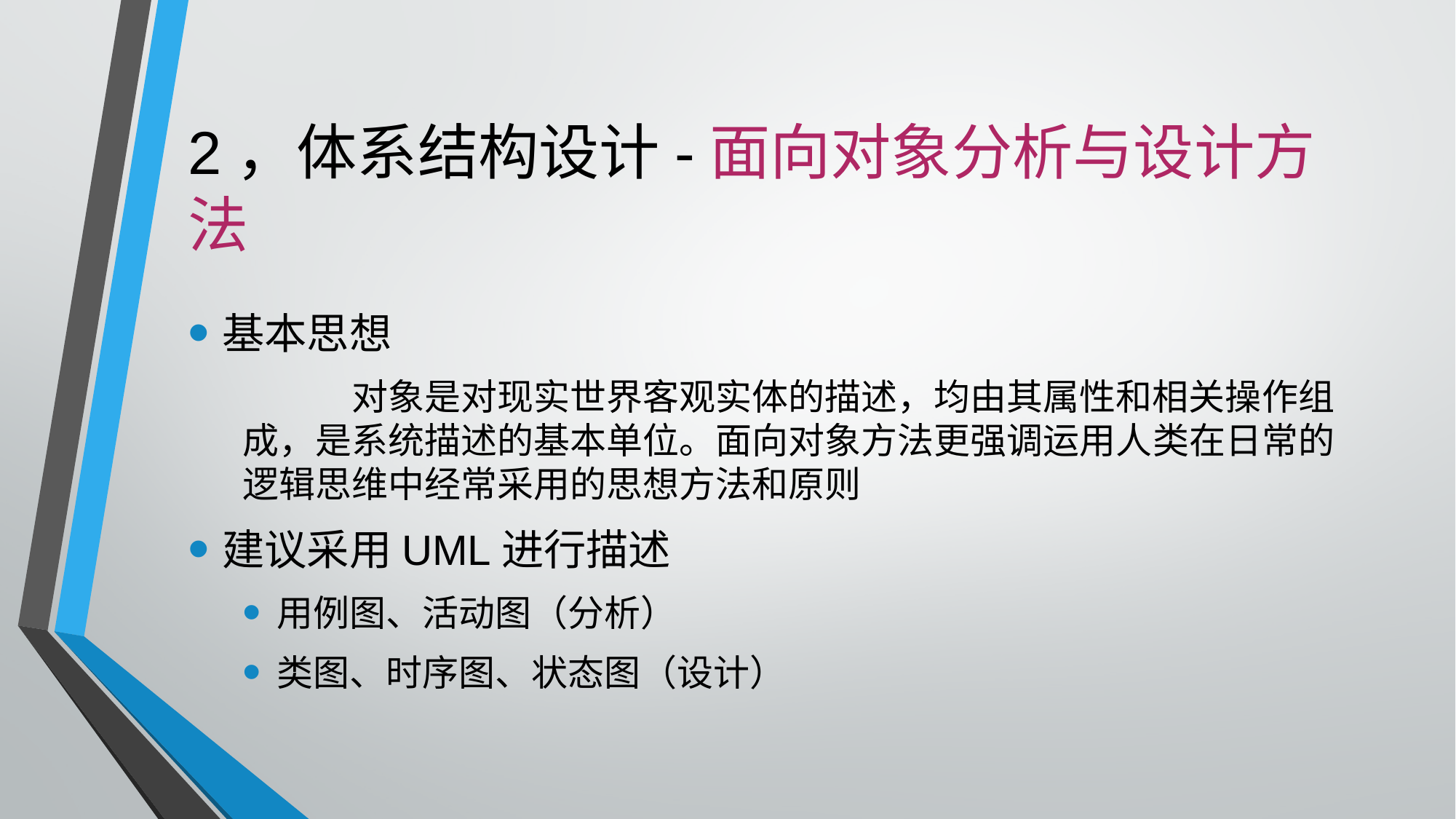

# 2，体系结构设计-面向对象分析与设计方法
基本思想
	对象是对现实世界客观实体的描述，均由其属性和相关操作组成，是系统描述的基本单位。面向对象方法更强调运用人类在日常的逻辑思维中经常采用的思想方法和原则
建议采用UML进行描述
用例图、活动图（分析）
类图、时序图、状态图（设计）